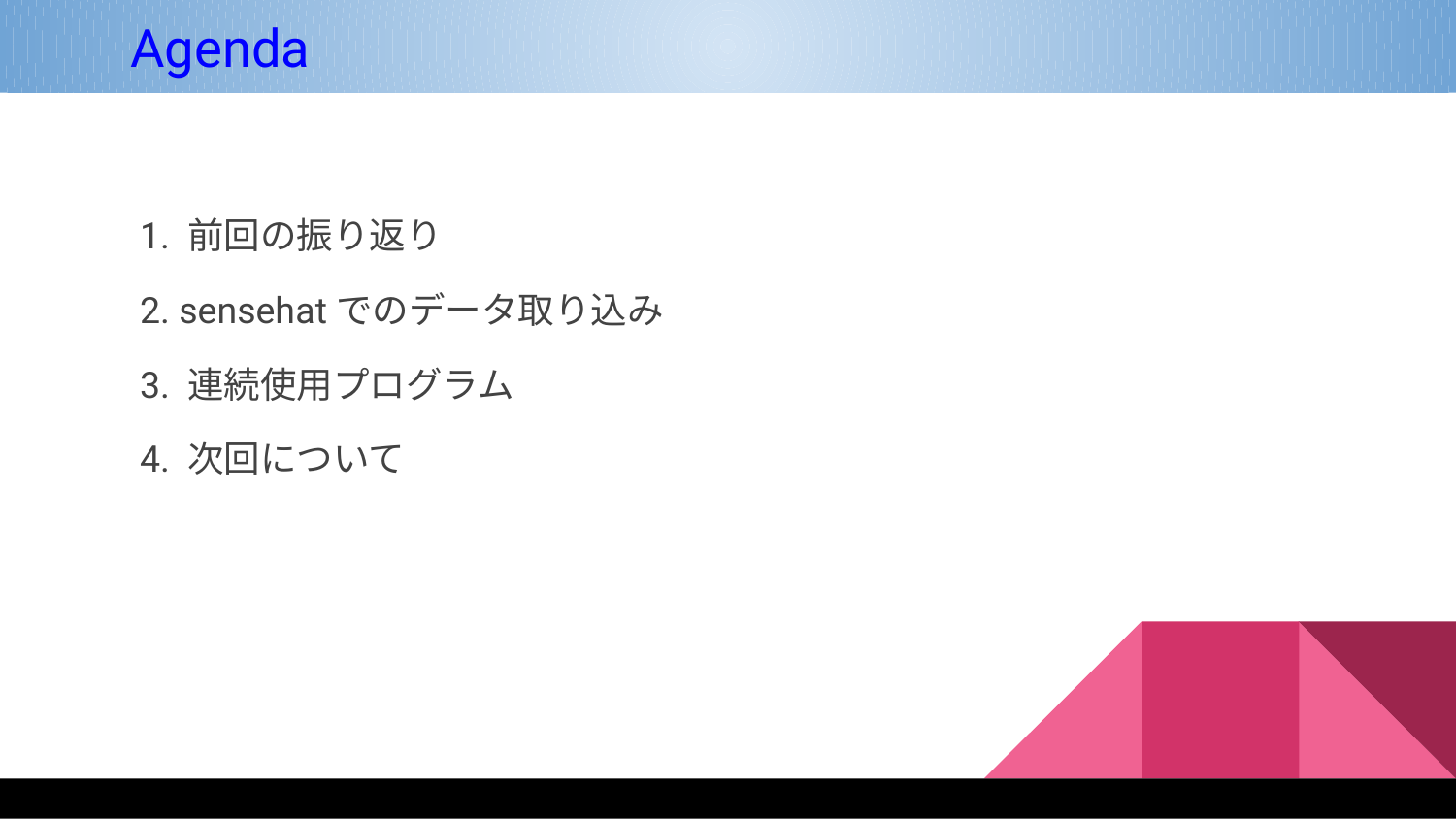

Agenda

　　1. 前回の振り返り
　　2. sensehatでのデータ取り込み
　　3. 連続使用プログラム
　　4. 次回について